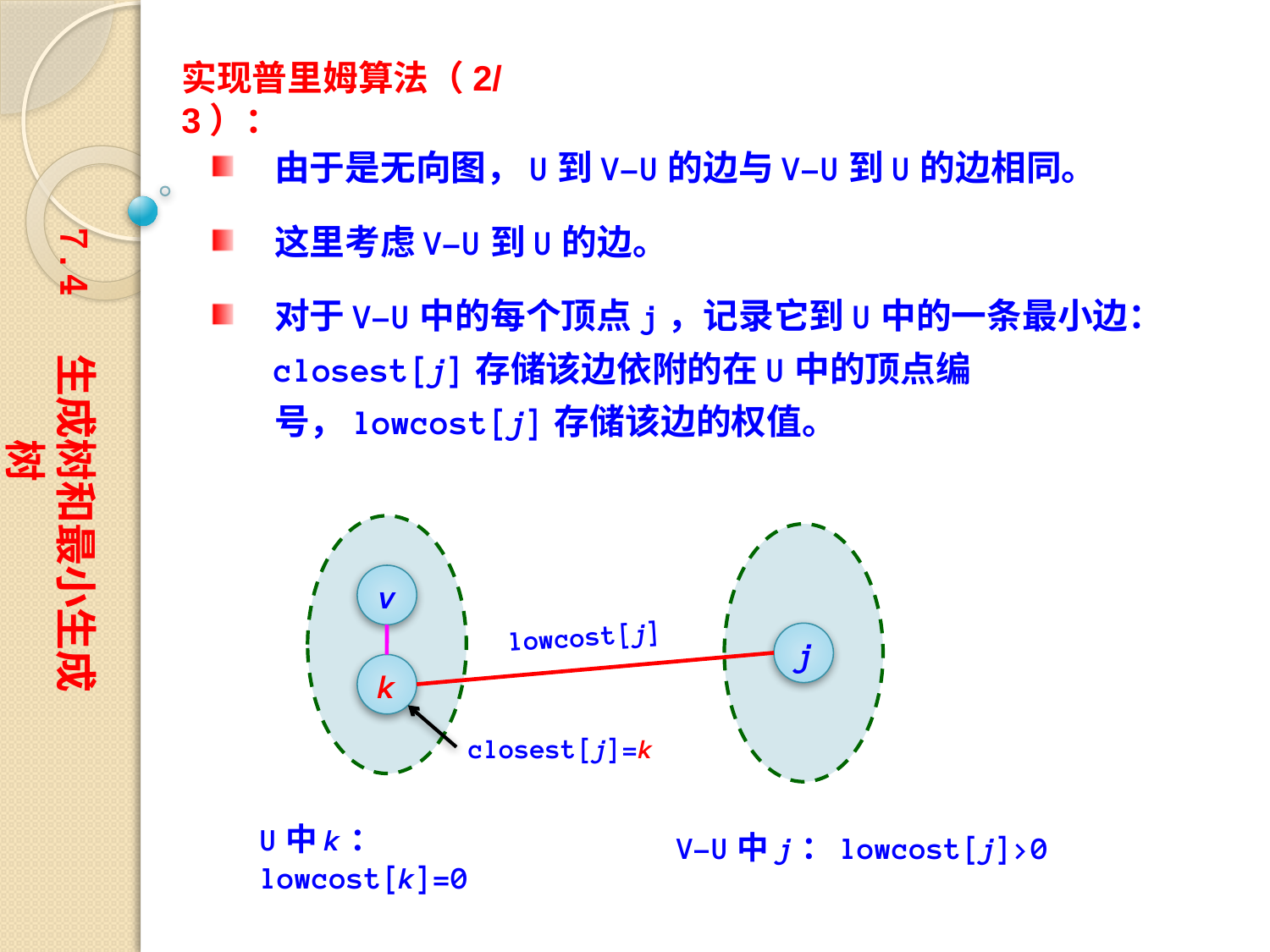

实现普里姆算法（2/3）：
由于是无向图，U到V-U的边与V-U到U的边相同。
这里考虑V-U到U的边。
对于V-U中的每个顶点j，记录它到U中的一条最小边：closest[j]存储该边依附的在U中的顶点编号，lowcost[j]存储该边的权值。
7.4  生成树和最小生成树

v
lowcost[j]
j
k
closest[j]=k
U中k：lowcost[k]=0
V-U中j：lowcost[j]>0